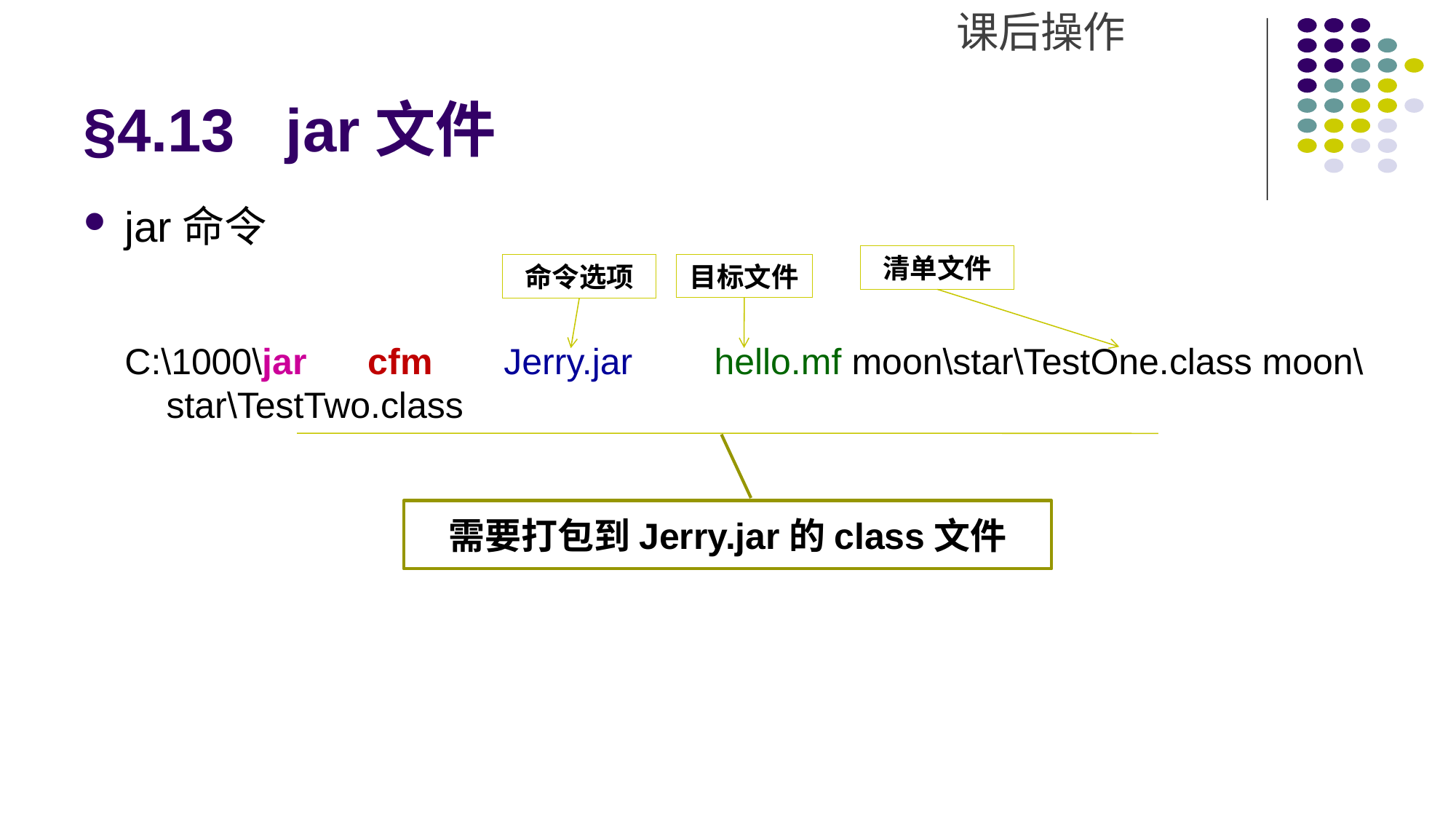

课后操作
# §4.13   jar文件
jar命令

C:\1000\jar      cfm       Jerry.jar        hello.mf moon\star\TestOne.class moon\star\TestTwo.class

清单文件
目标文件
命令选项
需要打包到Jerry.jar的class文件
136